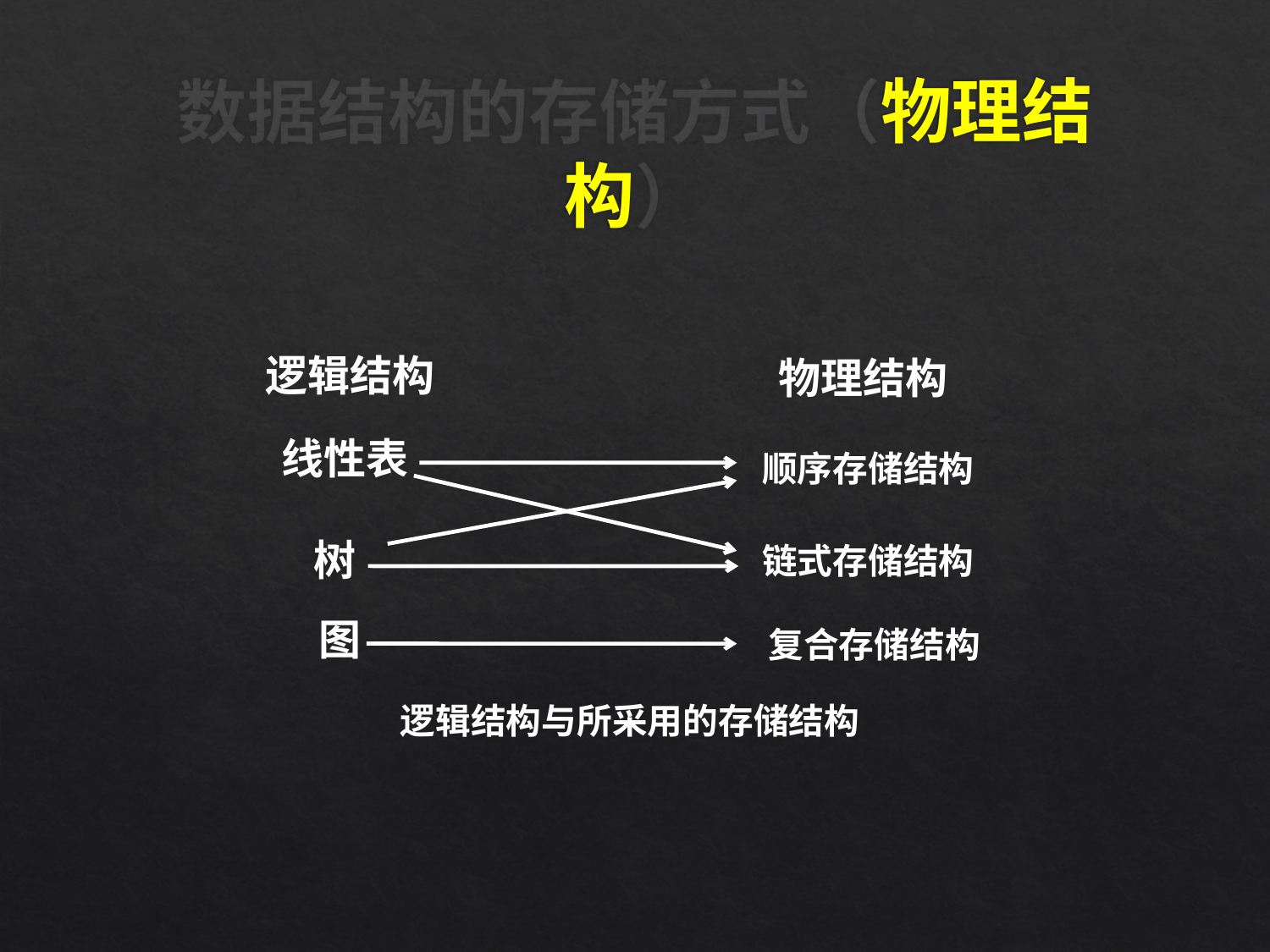

# 数据结构的存储方式（物理结构）
逻辑结构
物理结构
线性表
顺序存储结构

链式存储结构
树

图
复合存储结构

逻辑结构与所采用的存储结构